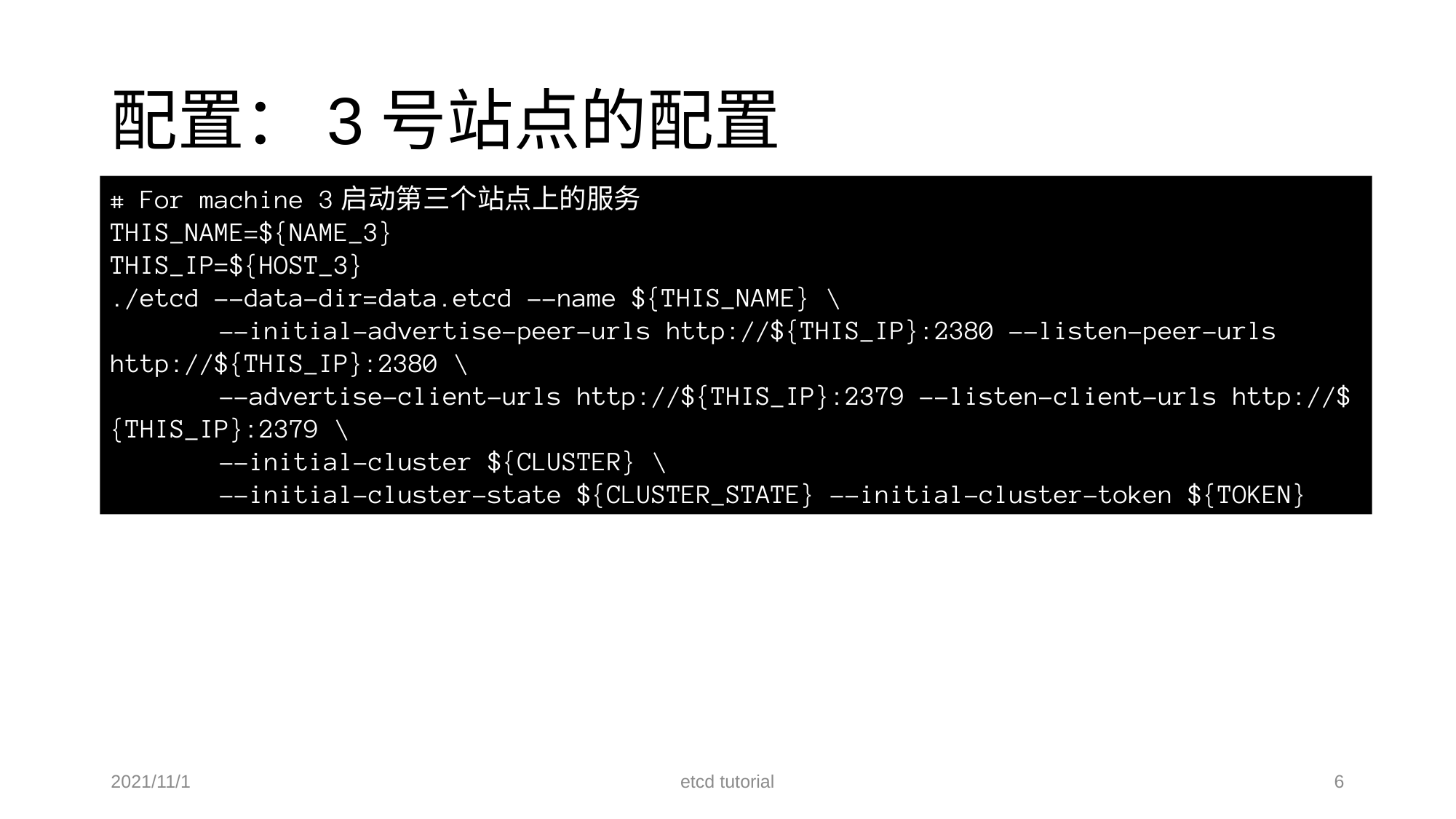

# 配置：3号站点的配置
# For machine 3启动第三个站点上的服务
THIS_NAME=${NAME_3}
THIS_IP=${HOST_3}
./etcd --data-dir=data.etcd --name ${THIS_NAME} \
	--initial-advertise-peer-urls http://${THIS_IP}:2380 --listen-peer-urls http://${THIS_IP}:2380 \
	--advertise-client-urls http://${THIS_IP}:2379 --listen-client-urls http://${THIS_IP}:2379 \
	--initial-cluster ${CLUSTER} \
	--initial-cluster-state ${CLUSTER_STATE} --initial-cluster-token ${TOKEN}
2021/11/1
etcd tutorial
6